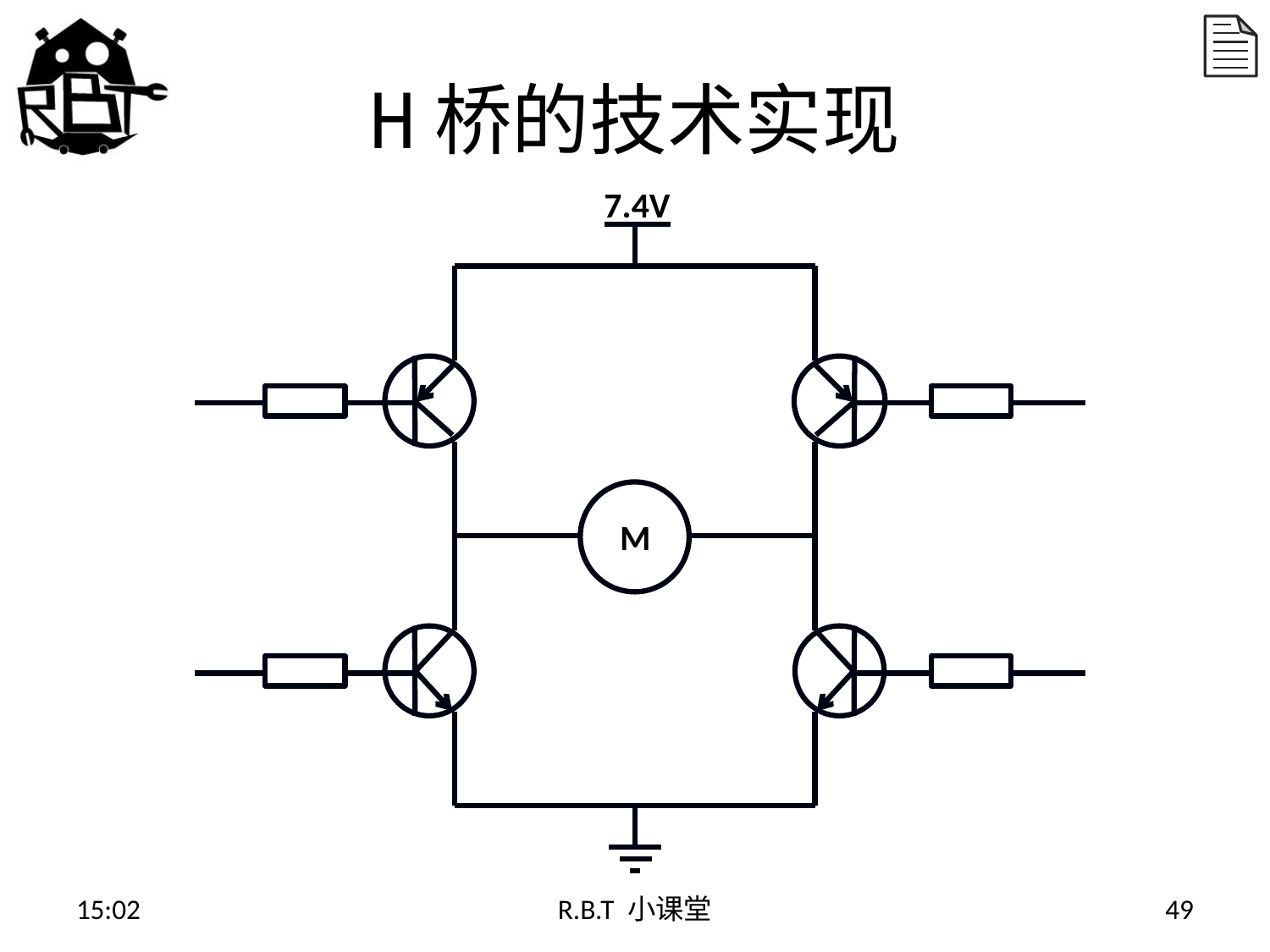

# H桥的技术实现
7.4V

M

15:02
R.B.T 小课堂
49